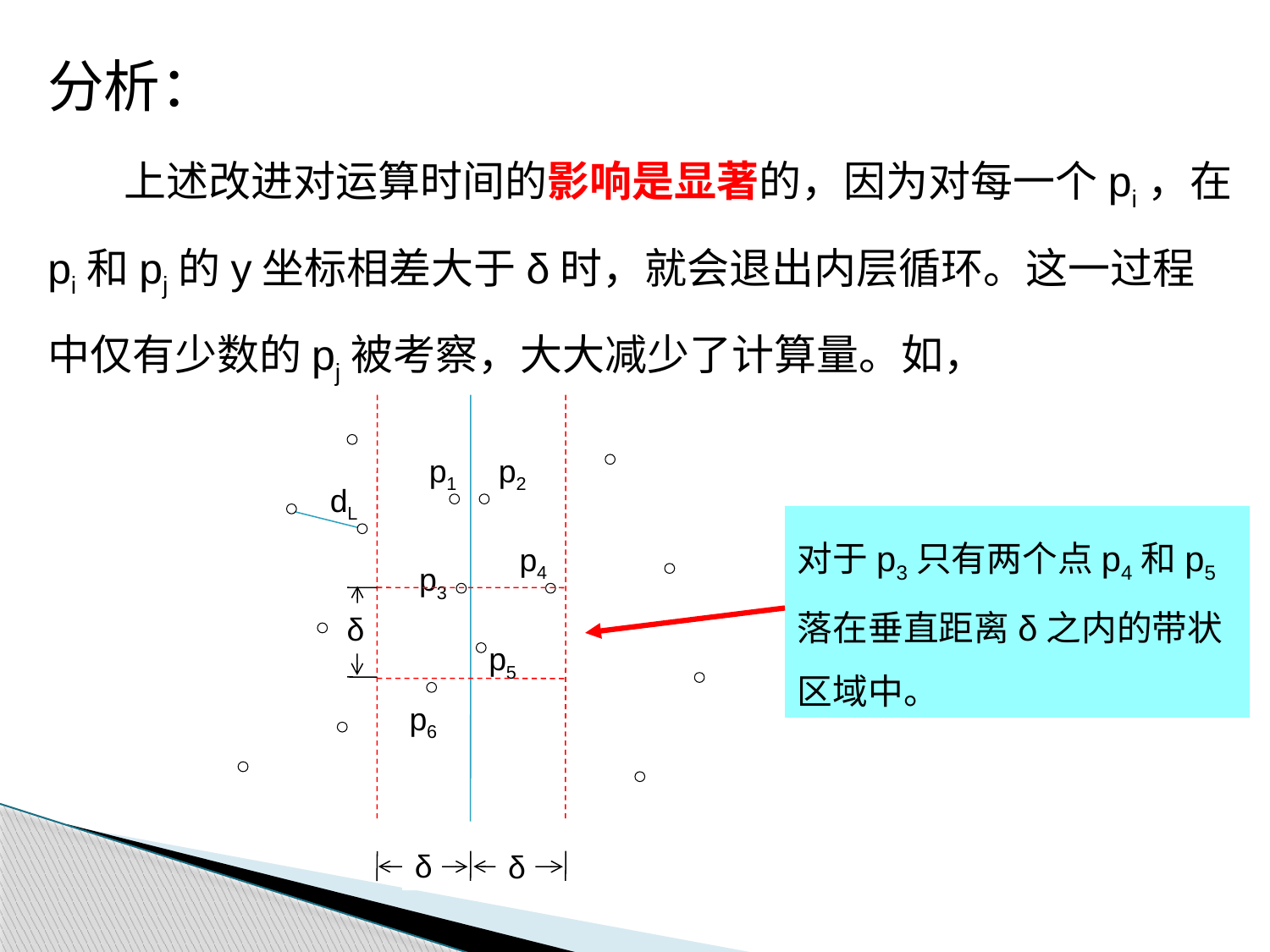

分析：
       上述改进对运算时间的影响是显著的，因为对每一个pi，在pi和pj的y坐标相差大于δ时，就会退出内层循环。这一过程中仅有少数的pj被考察，大大减少了计算量。如，

p1
p2

dL

p4
p3

p5

p6

δ
δ
δ
对于p3只有两个点p4和p5落在垂直距离δ之内的带状区域中。